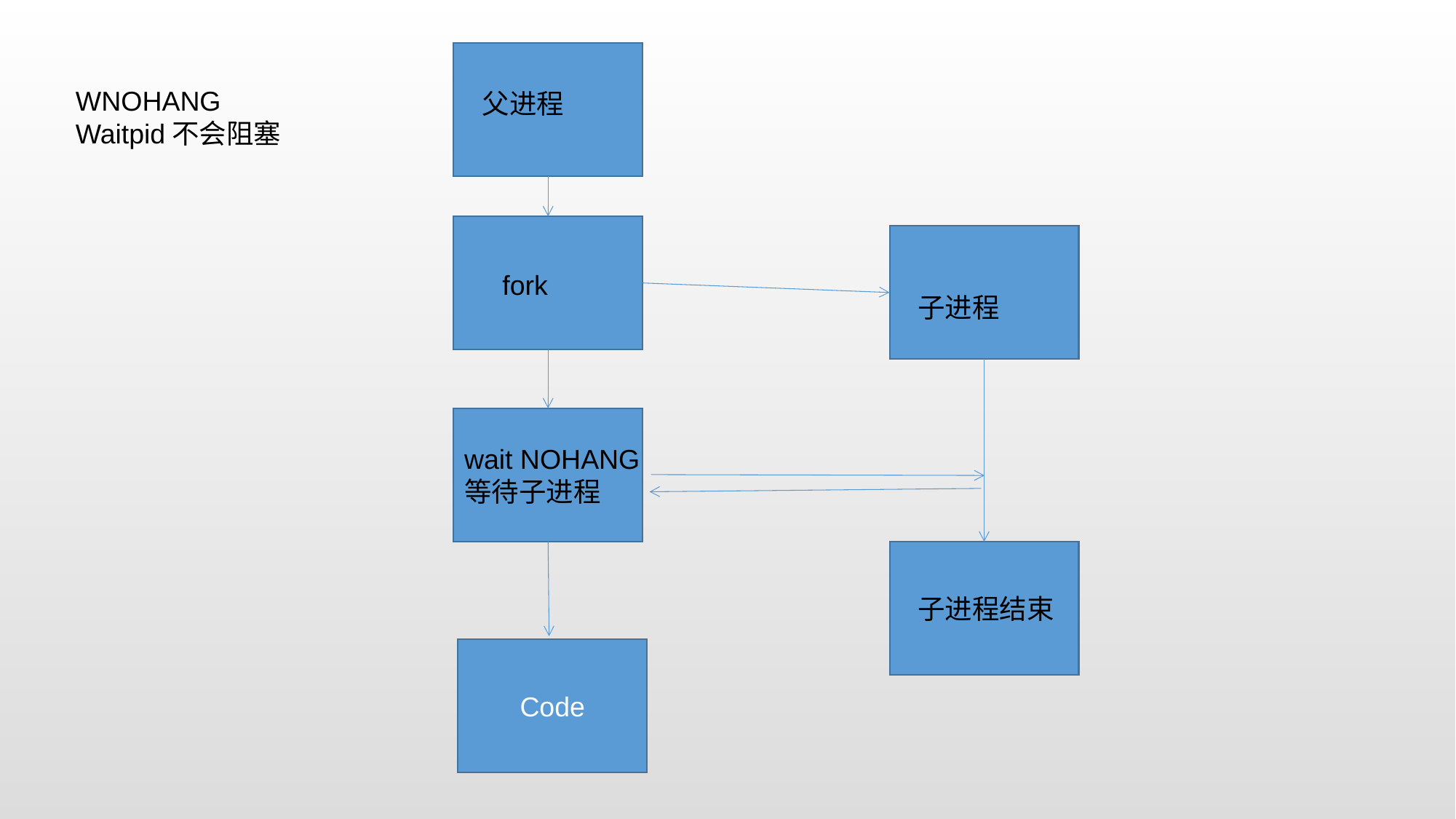

WNOHANG
Waitpid不会阻塞
父进程

fork
子进程

wait NOHANG
等待子进程

子进程结束
Code